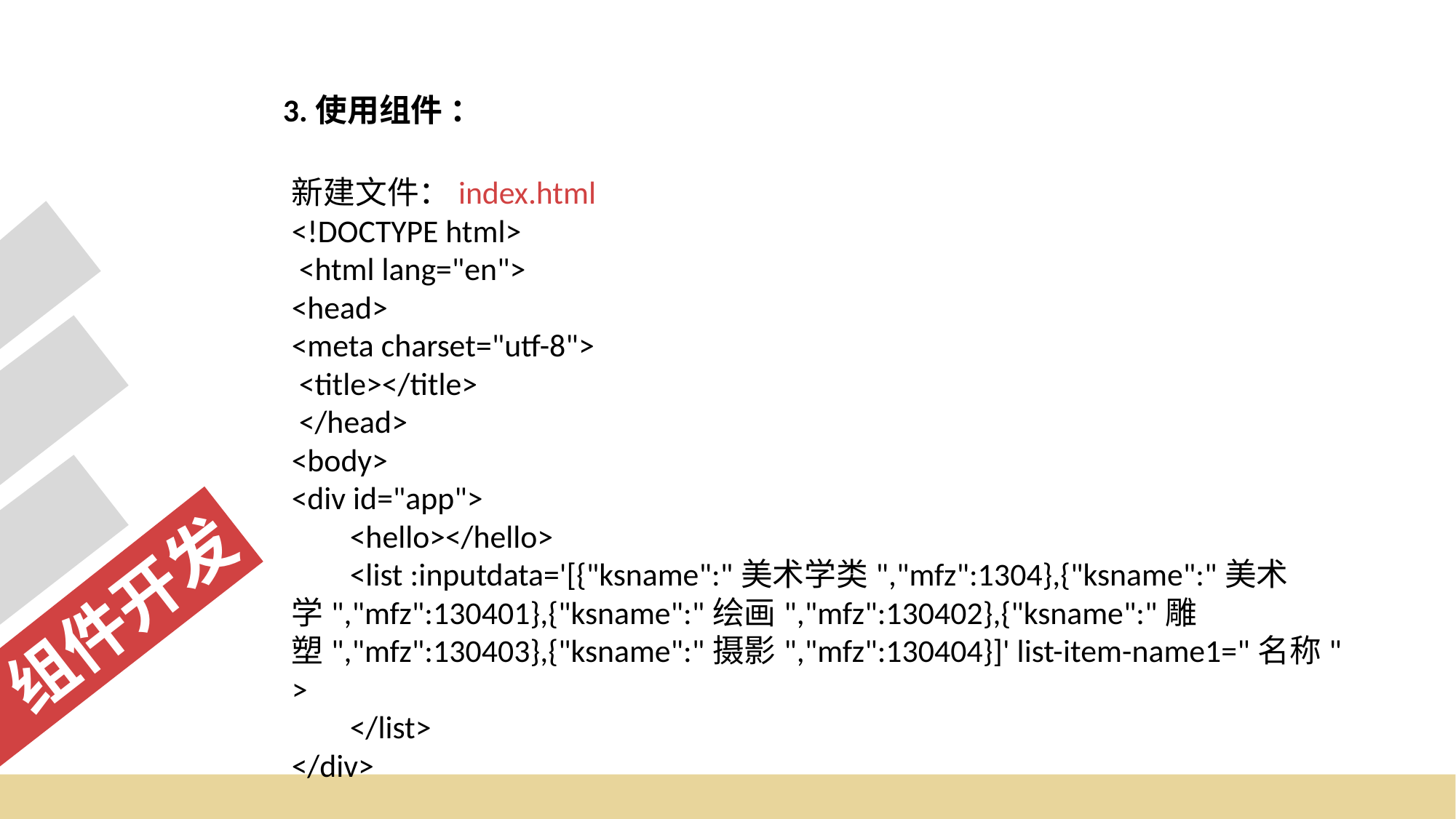

组件开发

3.使用组件 ：
新建文件：index.html
<!DOCTYPE html>
 <html lang="en">
<head>
<meta charset="utf-8">
 <title></title>
 </head>
<body>
<div id="app">
        <hello></hello>
        <list :inputdata='[{"ksname":"美术学类","mfz":1304},{"ksname":"美术学","mfz":130401},{"ksname":"绘画","mfz":130402},{"ksname":"雕塑","mfz":130403},{"ksname":"摄影","mfz":130404}]' list-item-name1="名称" >
        </list>
</div>